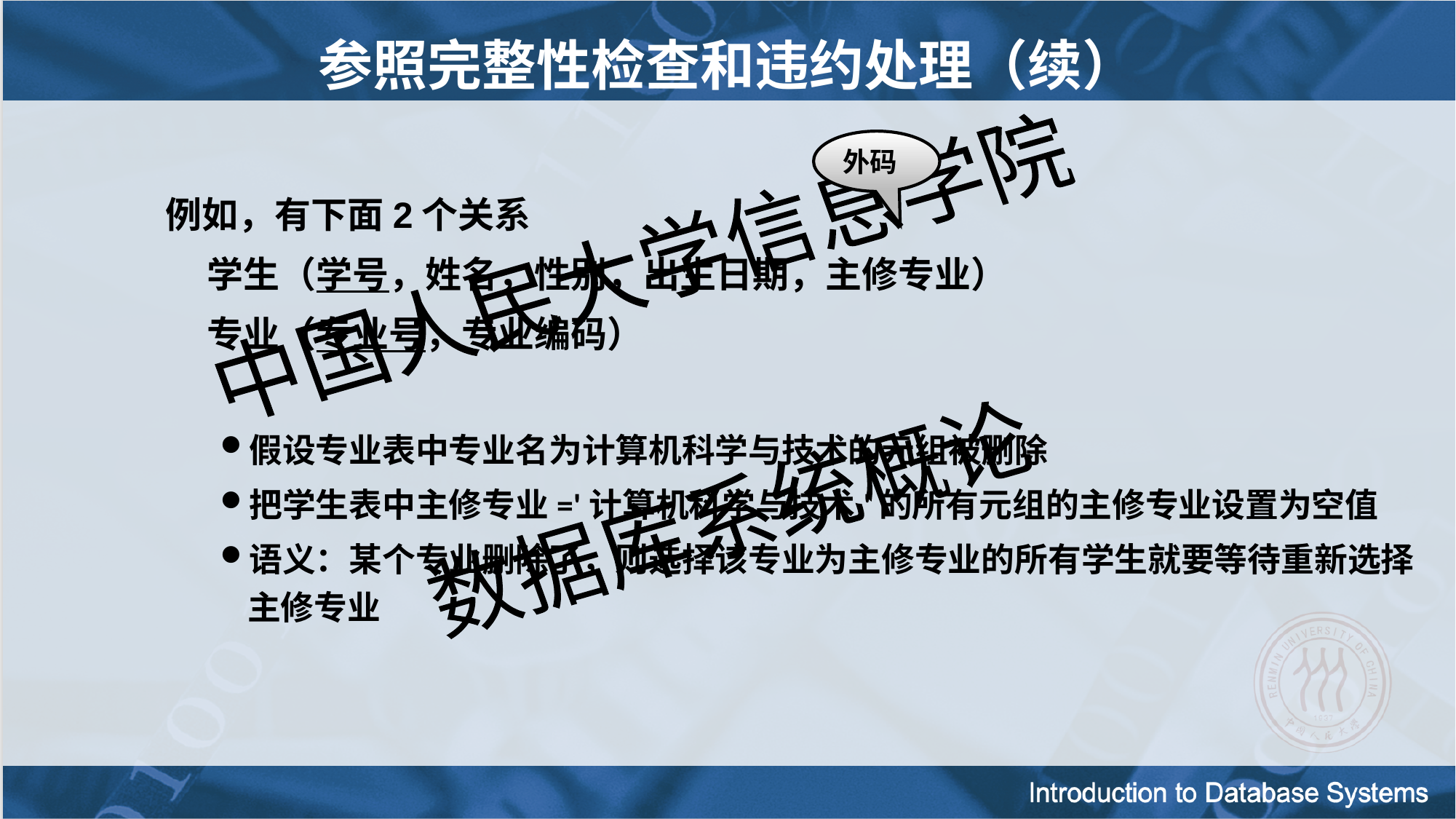

参照完整性检查和违约处理（续）
外码
例如，有下面2个关系
    学生（学号，姓名，性别，出生日期，主修专业）
    专业（专业号，专业编码）

假设专业表中专业名为计算机科学与技术的元组被删除
把学生表中主修专业='计算机科学与技术'的所有元组的主修专业设置为空值
语义：某个专业删除了，则选择该专业为主修专业的所有学生就要等待重新选择主修专业